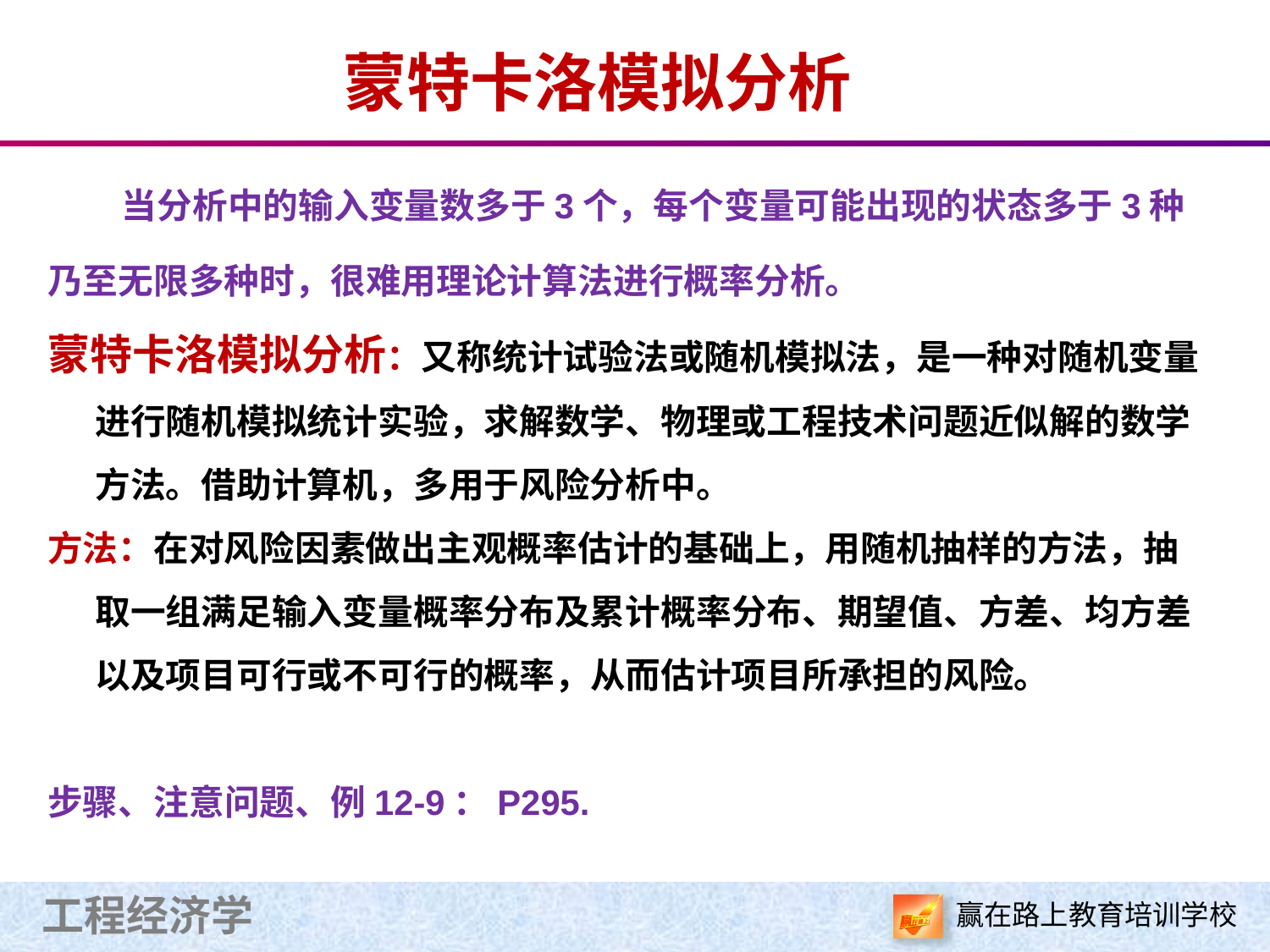

# 蒙特卡洛模拟分析
当分析中的输入变量数多于3个，每个变量可能出现的状态多于3种乃至无限多种时，很难用理论计算法进行概率分析。
蒙特卡洛模拟分析：又称统计试验法或随机模拟法，是一种对随机变量进行随机模拟统计实验，求解数学、物理或工程技术问题近似解的数学方法。借助计算机，多用于风险分析中。
方法：在对风险因素做出主观概率估计的基础上，用随机抽样的方法，抽取一组满足输入变量概率分布及累计概率分布、期望值、方差、均方差以及项目可行或不可行的概率，从而估计项目所承担的风险。

步骤、注意问题、例12-9：P295.